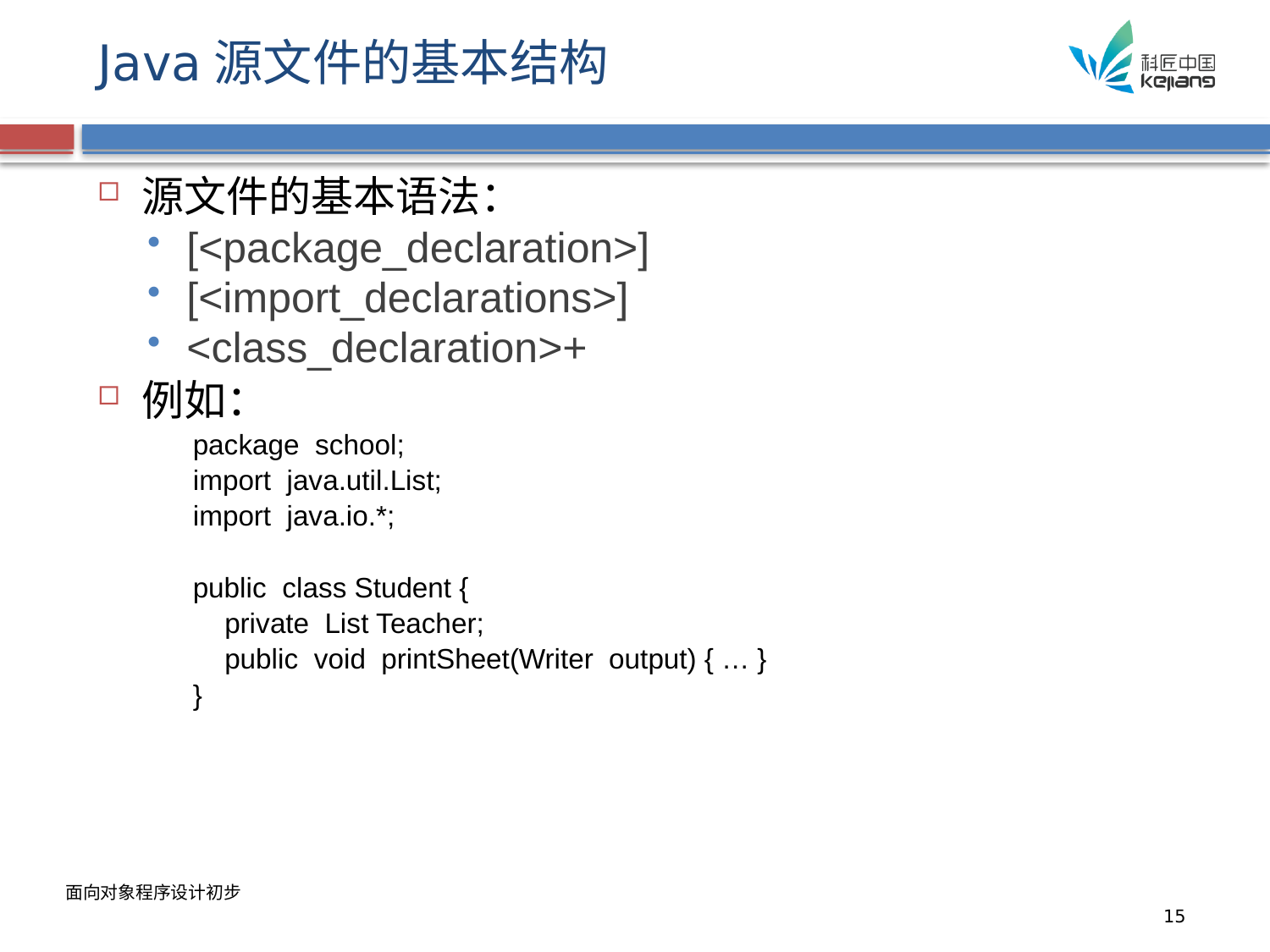

# Java源文件的基本结构
源文件的基本语法：
[<package_declaration>]
[<import_declarations>]
<class_declaration>+
例如：
package  school;
import  java.util.List;
import  java.io.*;

public  class Student {
	private  List Teacher;
	public  void  printSheet(Writer  output) { … }
}
面向对象程序设计初步
15